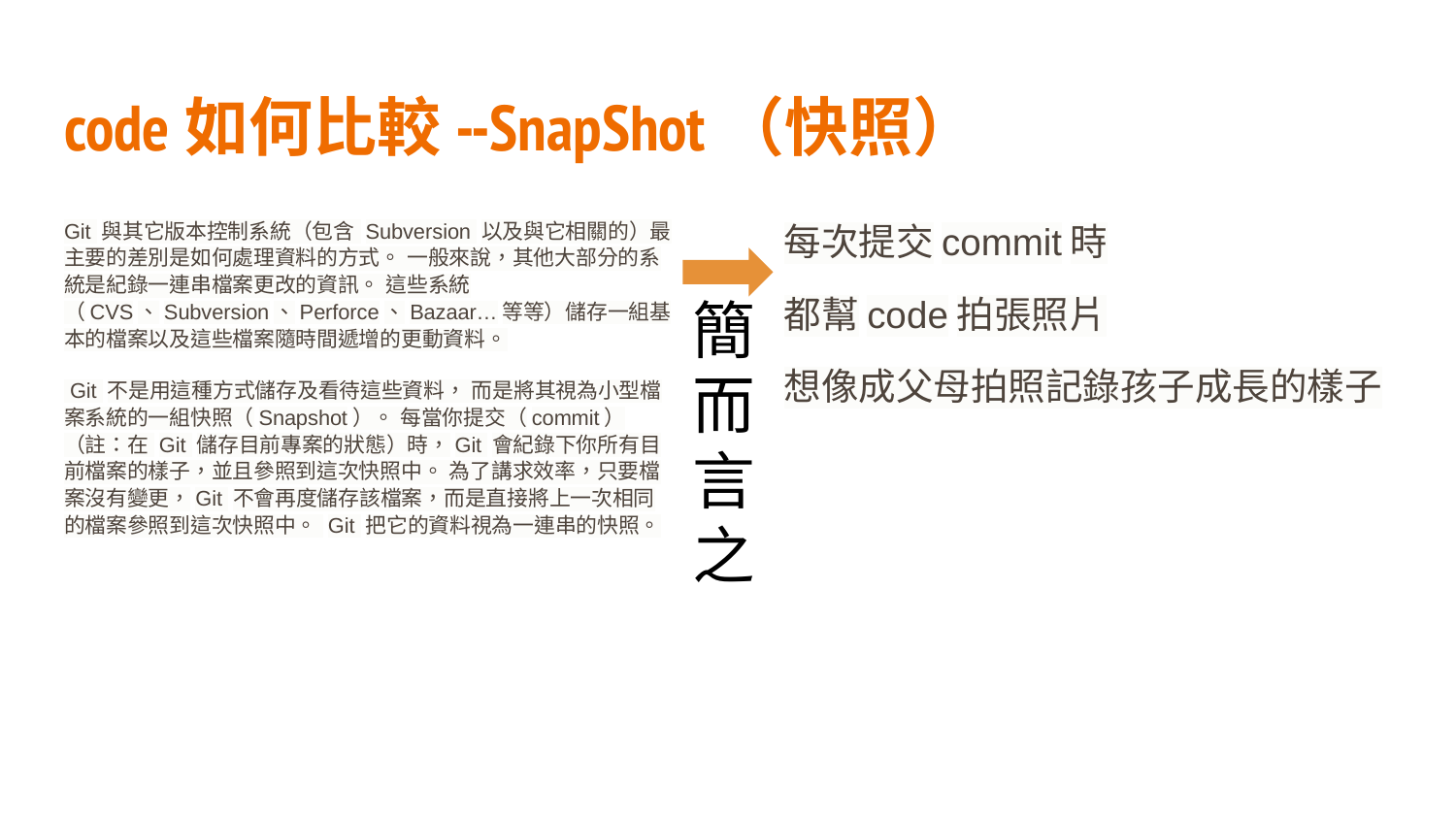

# code如何比較--SnapShot（快照）
Git 與其它版本控制系統（包含 Subversion 以及與它相關的）最主要的差別是如何處理資料的方式。 一般來說，其他大部分的系統是紀錄一連串檔案更改的資訊。 這些系統（CVS、Subversion、Perforce、Bazaar…等等）儲存一組基本的檔案以及這些檔案隨時間遞增的更動資料。
 Git 不是用這種方式儲存及看待這些資料， 而是將其視為小型檔案系統的一組快照（Snapshot）。 每當你提交（commit）（註：在 Git 儲存目前專案的狀態）時，Git 會紀錄下你所有目前檔案的樣子，並且參照到這次快照中。 為了講求效率，只要檔案沒有變更，Git 不會再度儲存該檔案，而是直接將上一次相同的檔案參照到這次快照中。 Git 把它的資料視為一連串的快照。
每次提交commit時
都幫code拍張照片
想像成父母拍照記錄孩子成長的樣子

簡而言之